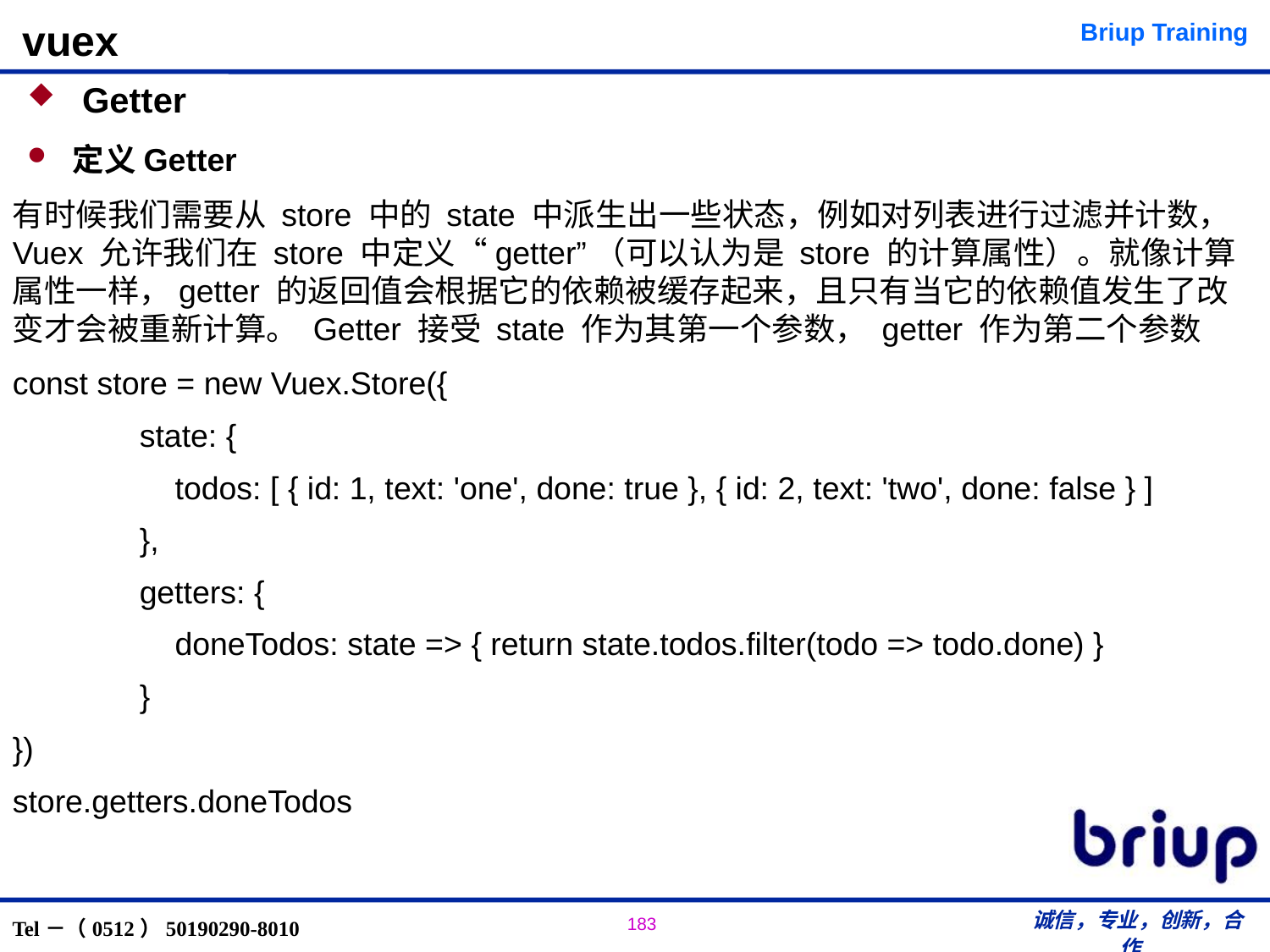

# vuex
 Getter
定义Getter
有时候我们需要从 store 中的 state 中派生出一些状态，例如对列表进行过滤并计数， Vuex 允许我们在 store 中定义“getter”（可以认为是 store 的计算属性）。就像计算属性一样，getter 的返回值会根据它的依赖被缓存起来，且只有当它的依赖值发生了改变才会被重新计算。 Getter 接受 state 作为其第一个参数， getter 作为第二个参数
const store = new Vuex.Store({
	state: {
	    todos: [ { id: 1, text: 'one', done: true }, { id: 2, text: 'two', done: false } ]
	},
	getters: {
	    doneTodos: state => { return state.todos.filter(todo => todo.done) }
	}
})
store.getters.doneTodos